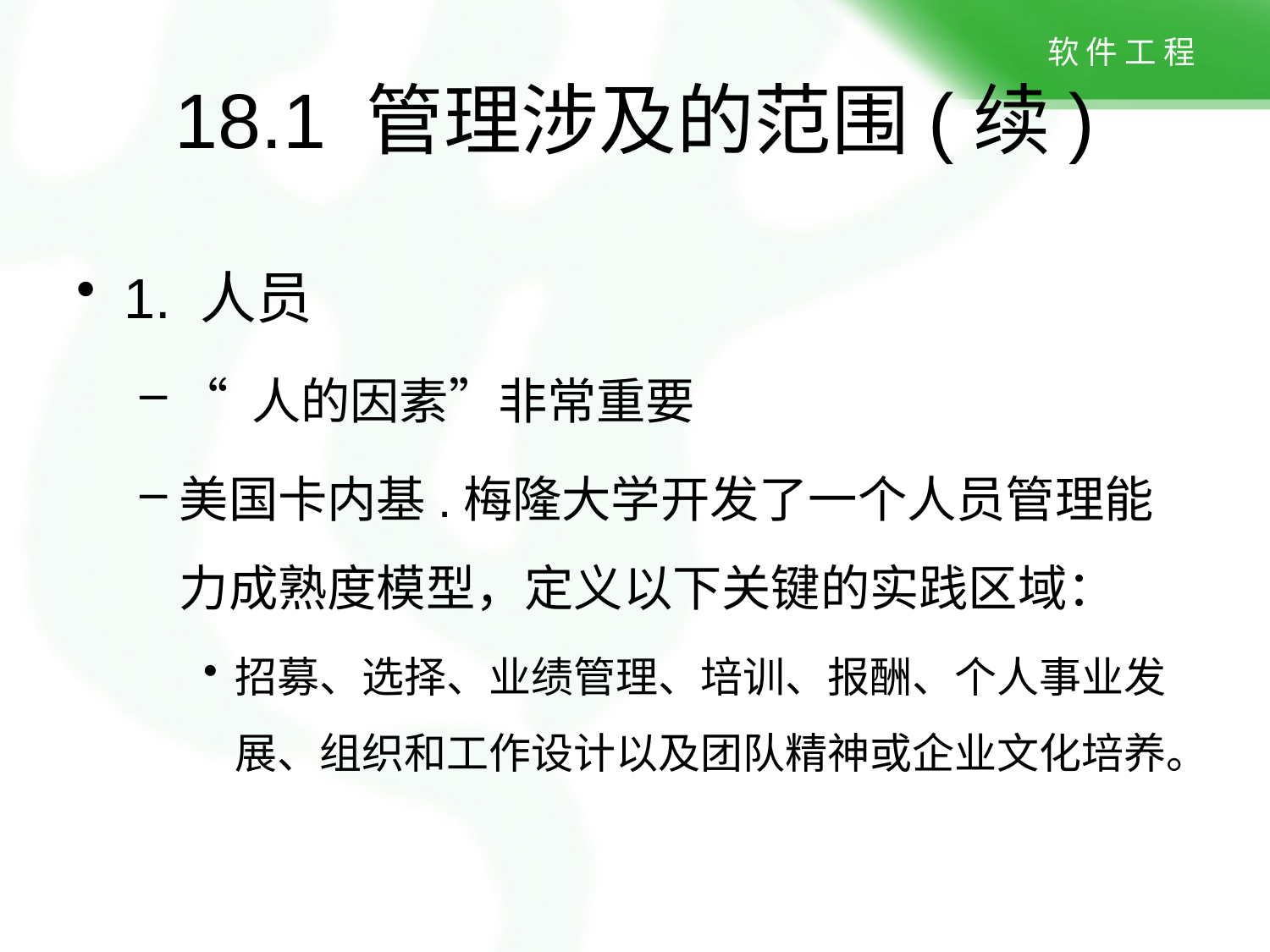

# 18.1 管理涉及的范围(续)
1. 人员
“ 人的因素”非常重要
美国卡内基.梅隆大学开发了一个人员管理能力成熟度模型，定义以下关键的实践区域：
招募、选择、业绩管理、培训、报酬、个人事业发展、组织和工作设计以及团队精神或企业文化培养。